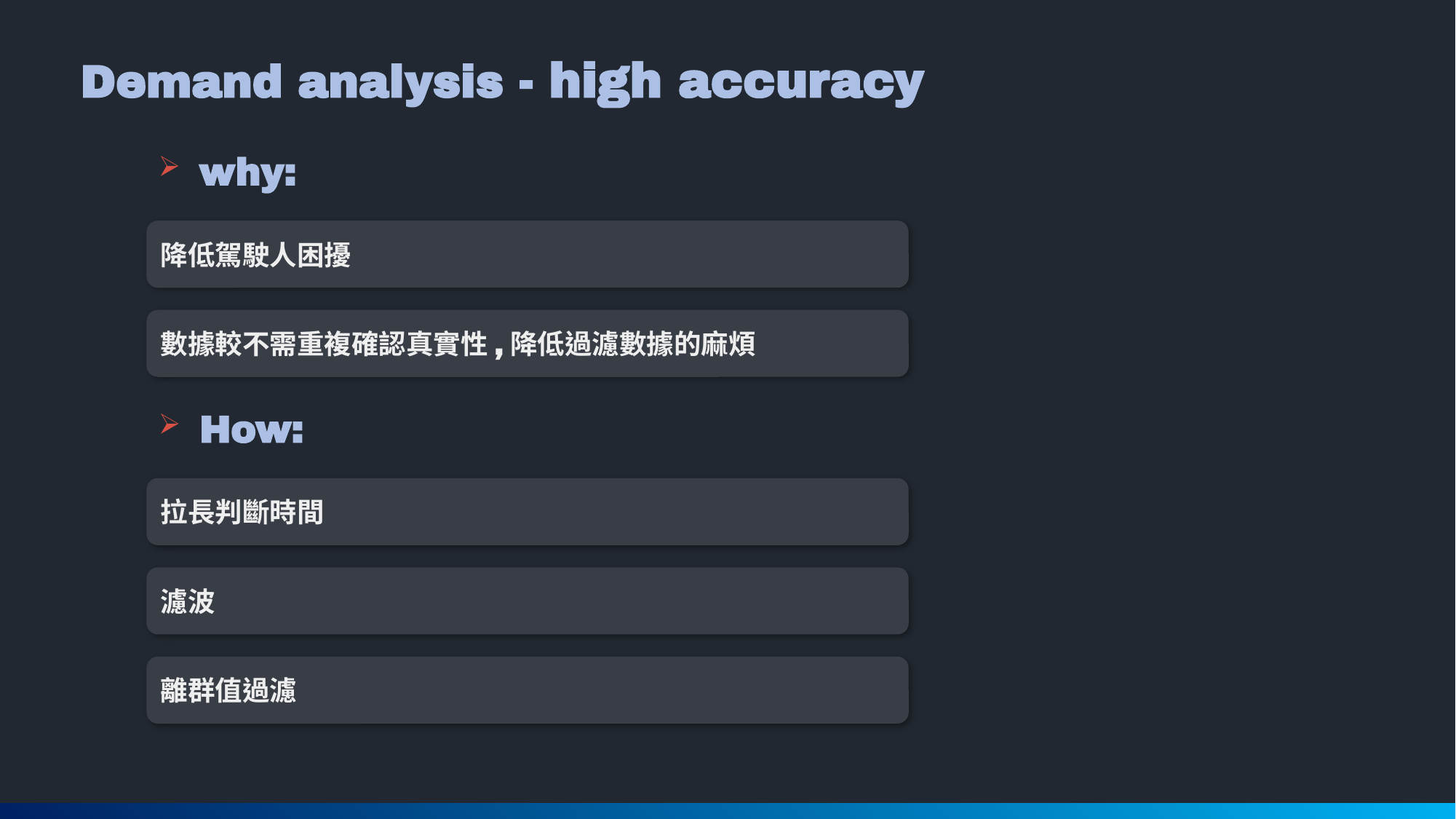

Demand analysis - high accuracy
why:
降低駕駛人困擾
數據較不需重複確認真實性,降低過濾數據的麻煩
How:
拉長判斷時間
濾波
離群值過濾